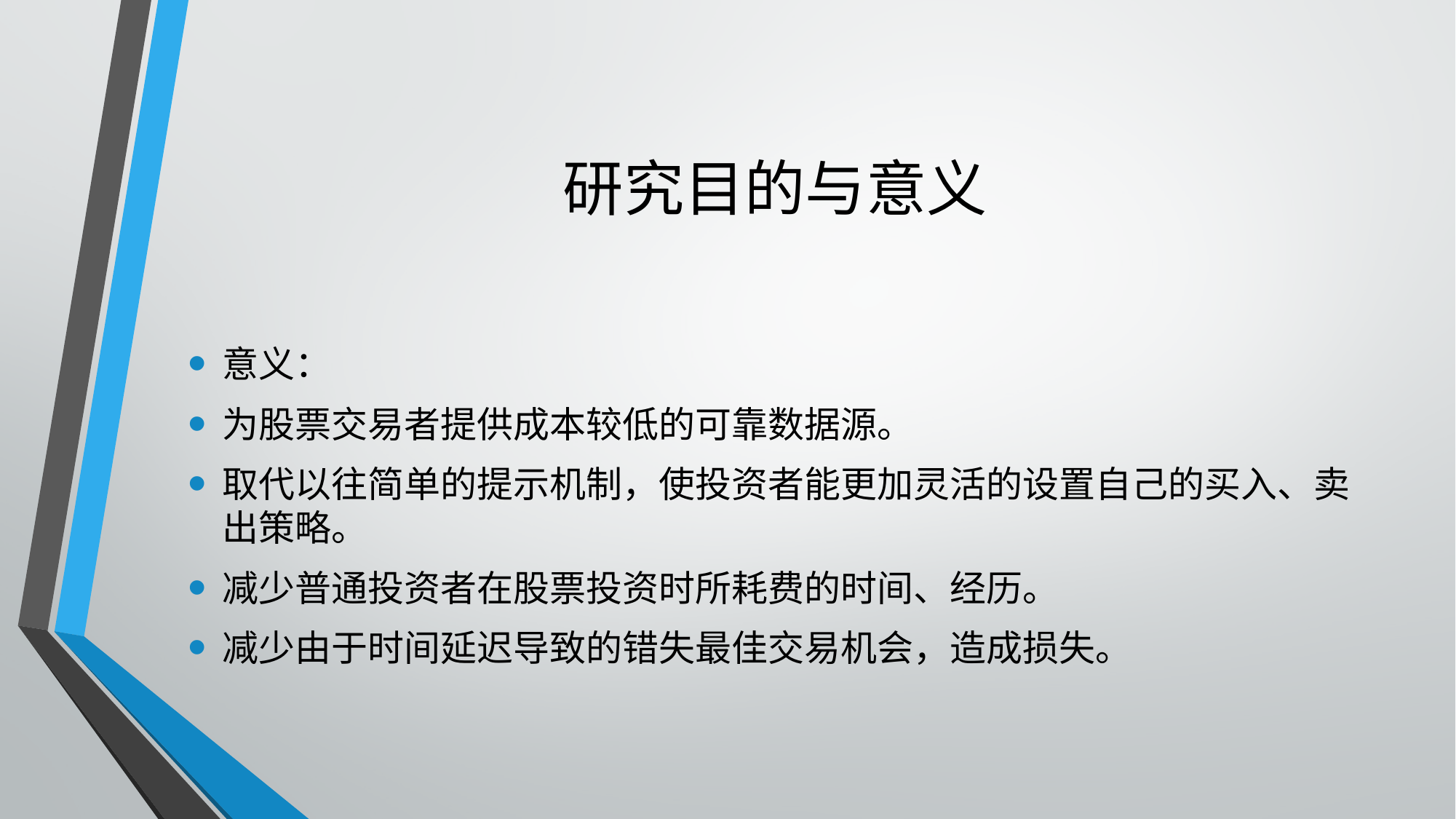

# 研究目的与意义
意义：
为股票交易者提供成本较低的可靠数据源。
取代以往简单的提示机制，使投资者能更加灵活的设置自己的买入、卖出策略。
减少普通投资者在股票投资时所耗费的时间、经历。
减少由于时间延迟导致的错失最佳交易机会，造成损失。